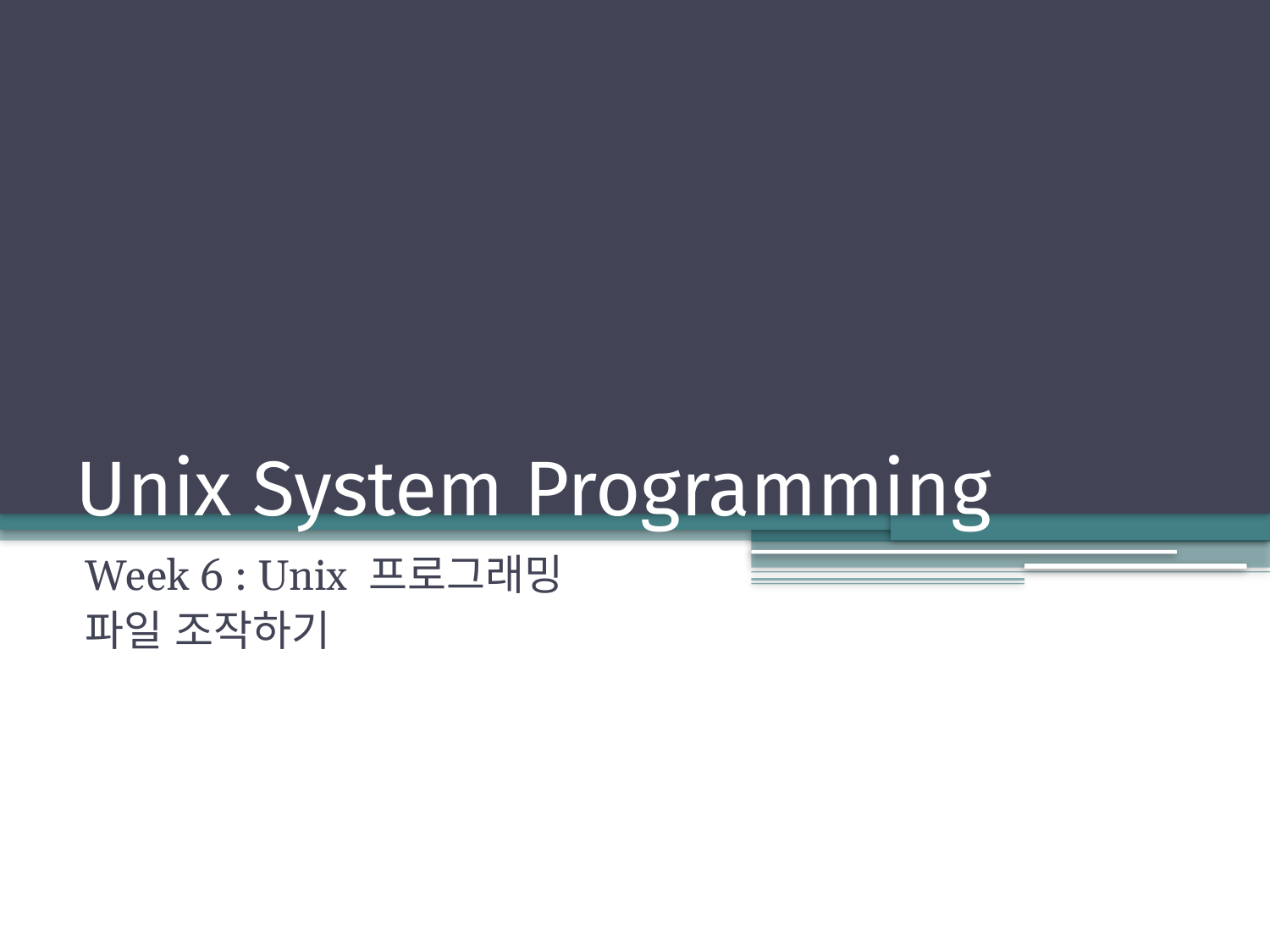

# Unix System Programming
Week 6 : Unix 프로그래밍
파일 조작하기